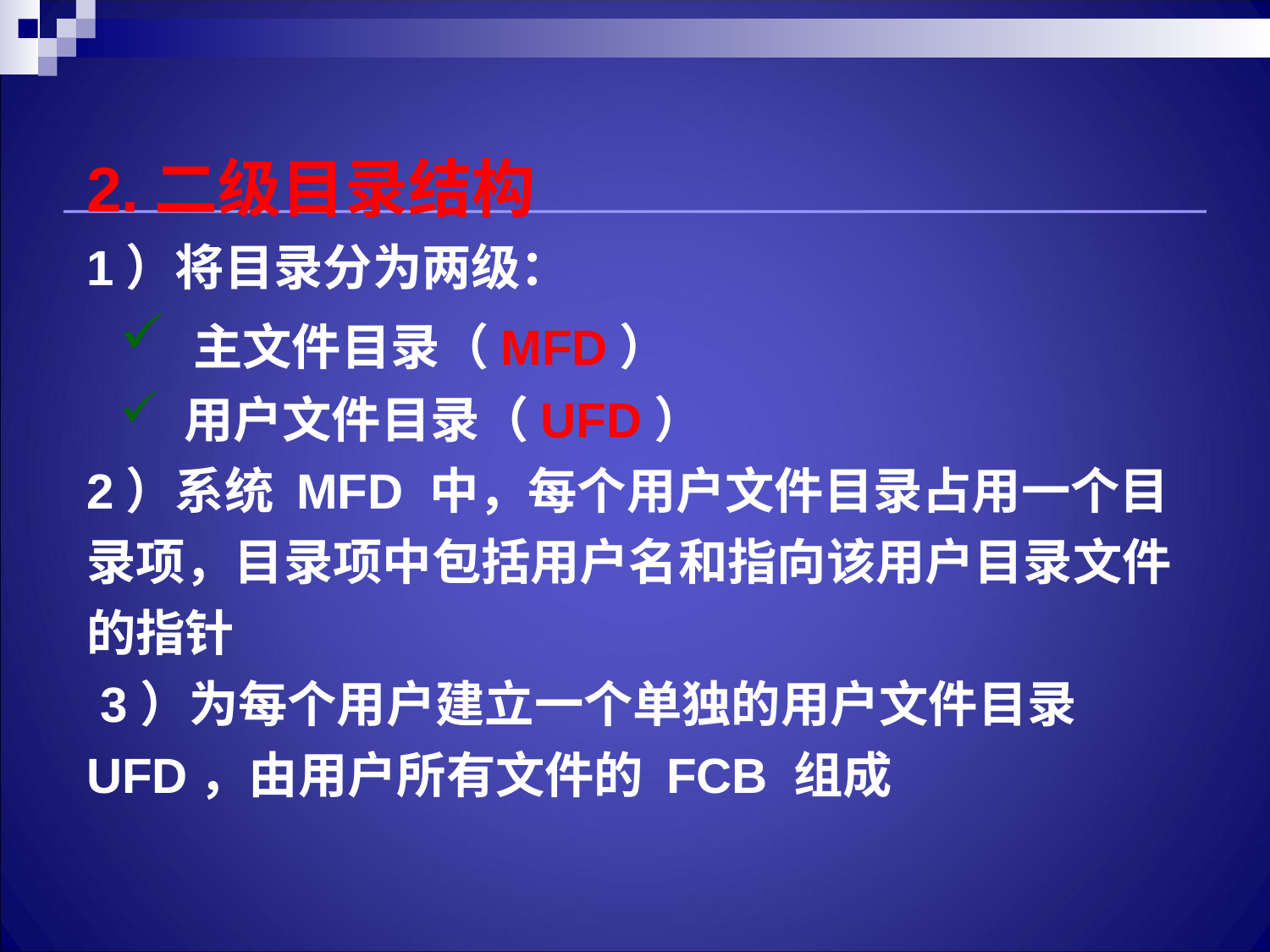

2.二级目录结构
1）将目录分为两级：
 主文件目录（MFD）
 用户文件目录（UFD）
2）系统 MFD 中，每个用户文件目录占用一个目录项，目录项中包括用户名和指向该用户目录文件的指针
 3）为每个用户建立一个单独的用户文件目录 UFD，由用户所有文件的 FCB 组成